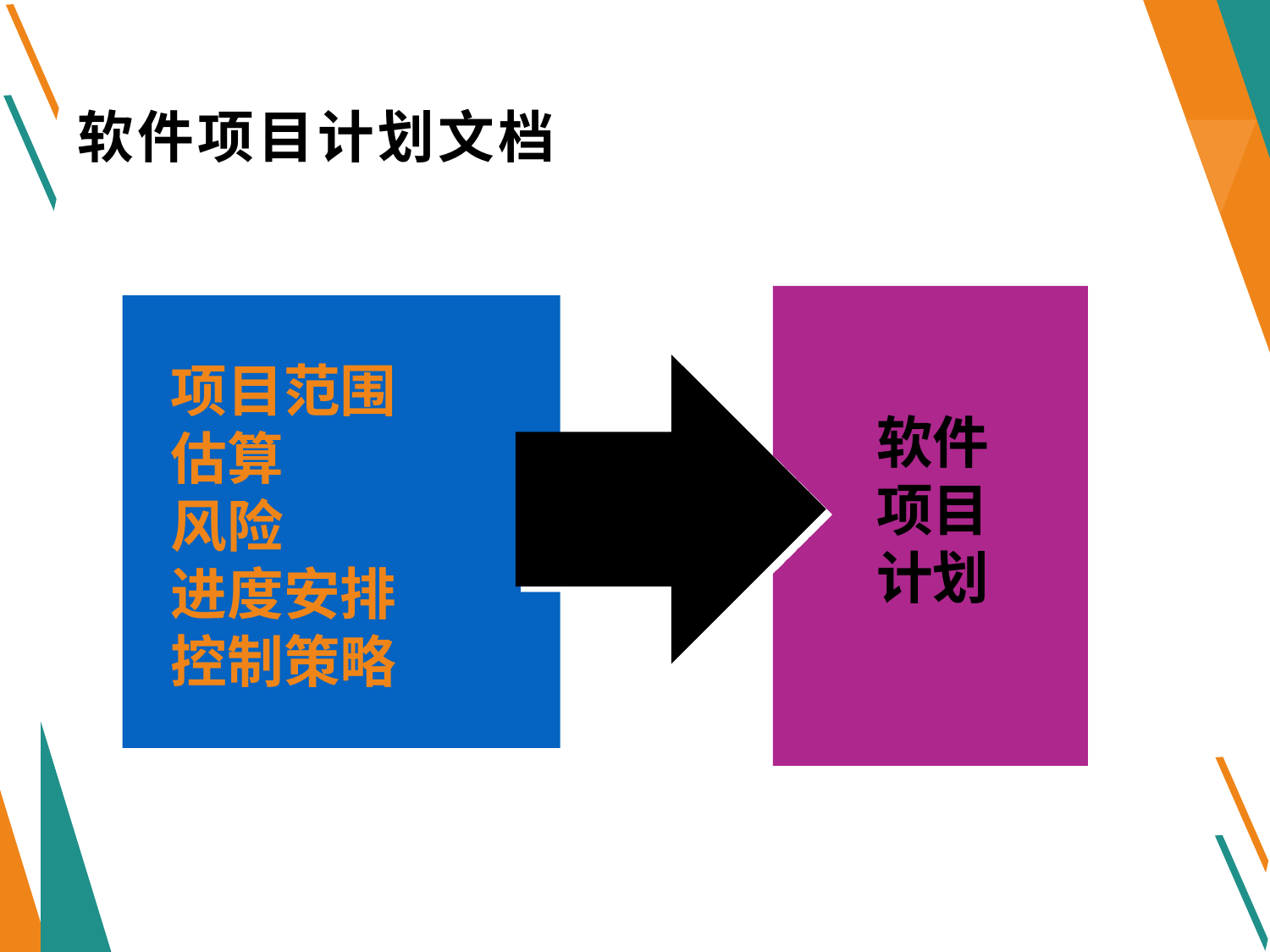

# 软件项目计划文档

项目范围
估算
风险
进度安排
控制策略

软件
项目
计划
6